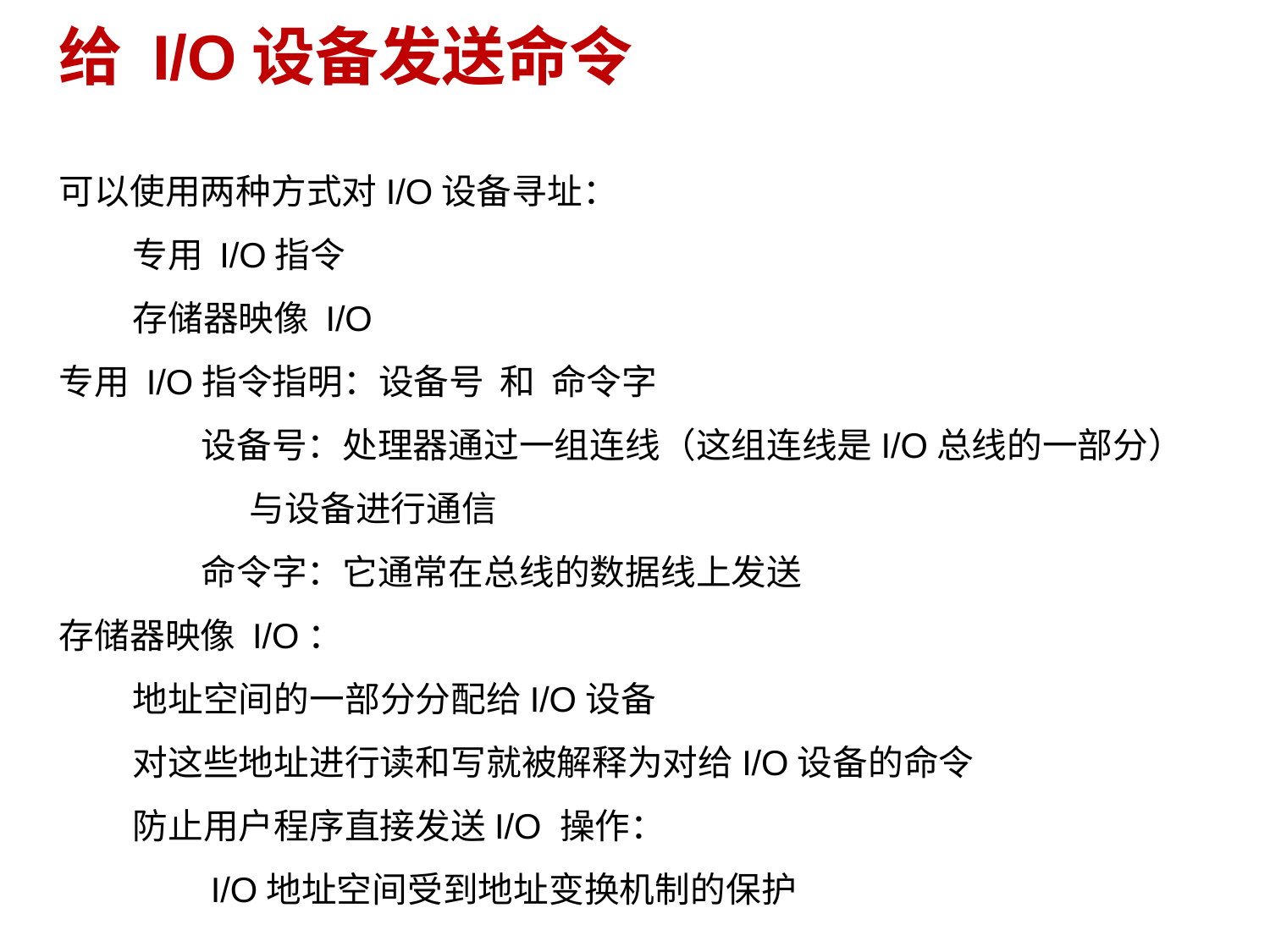

# 给 I/O设备发送命令
可以使用两种方式对I/O设备寻址：
专用 I/O指令
存储器映像 I/O
专用 I/O指令指明：设备号  和  命令字
设备号：处理器通过一组连线（这组连线是I/O总线的一部分）与设备进行通信
命令字：它通常在总线的数据线上发送
存储器映像 I/O：
地址空间的一部分分配给I/O设备
对这些地址进行读和写就被解释为对给I/O设备的命令
防止用户程序直接发送I/O 操作：
 I/O地址空间受到地址变换机制的保护